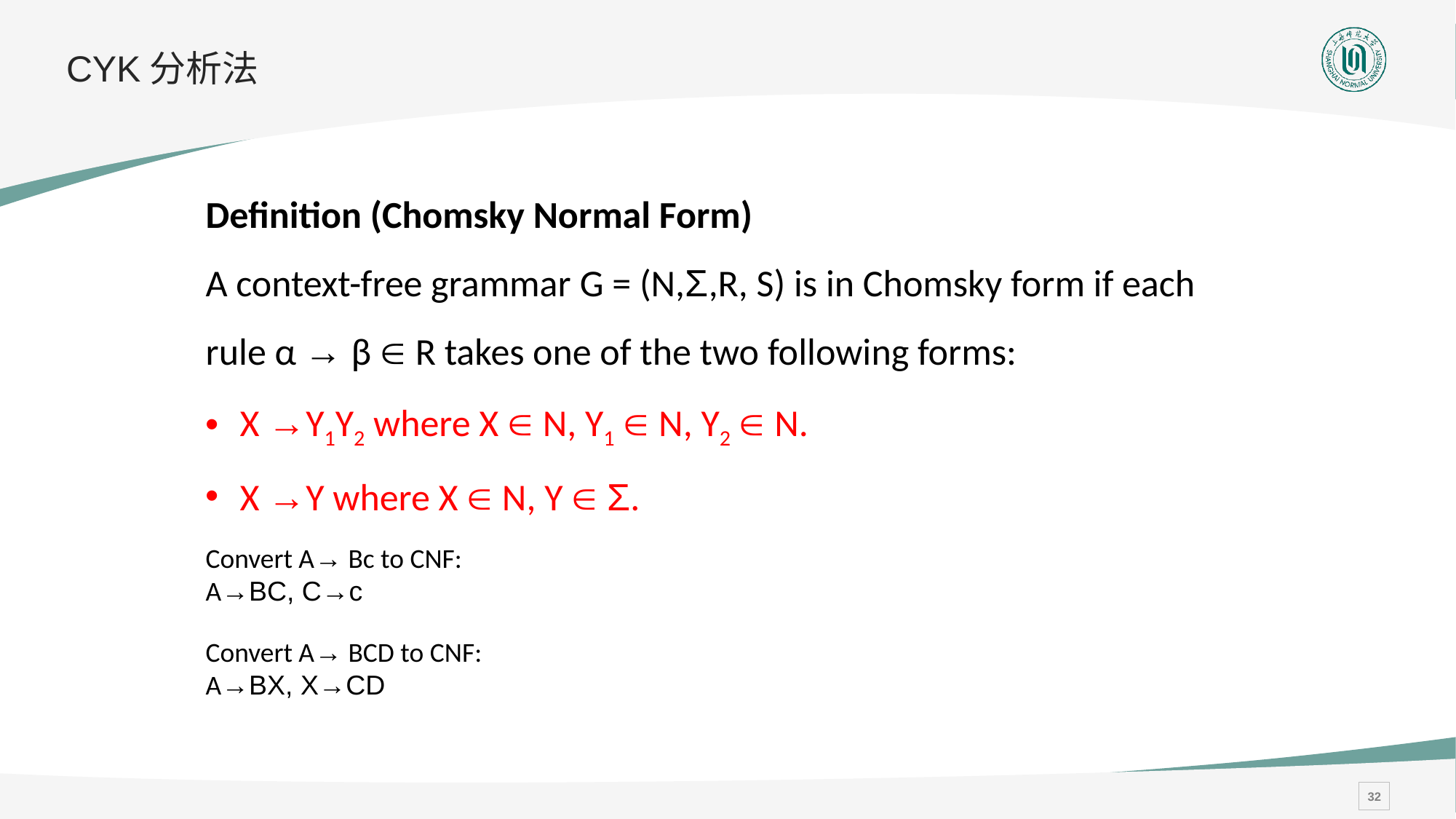

# CYK分析法
Definition (Chomsky Normal Form)
A context-free grammar G = (N,Σ,R, S) is in Chomsky form if each rule α → β ∈ R takes one of the two following forms:
X →Y1Y2 where X ∈ N, Y1 ∈ N, Y2 ∈ N.
X →Y where X ∈ N, Y ∈ Σ.
Convert A→ Bc to CNF:
A→BC, C→c
Convert A→ BCD to CNF:
A→BX, X→CD